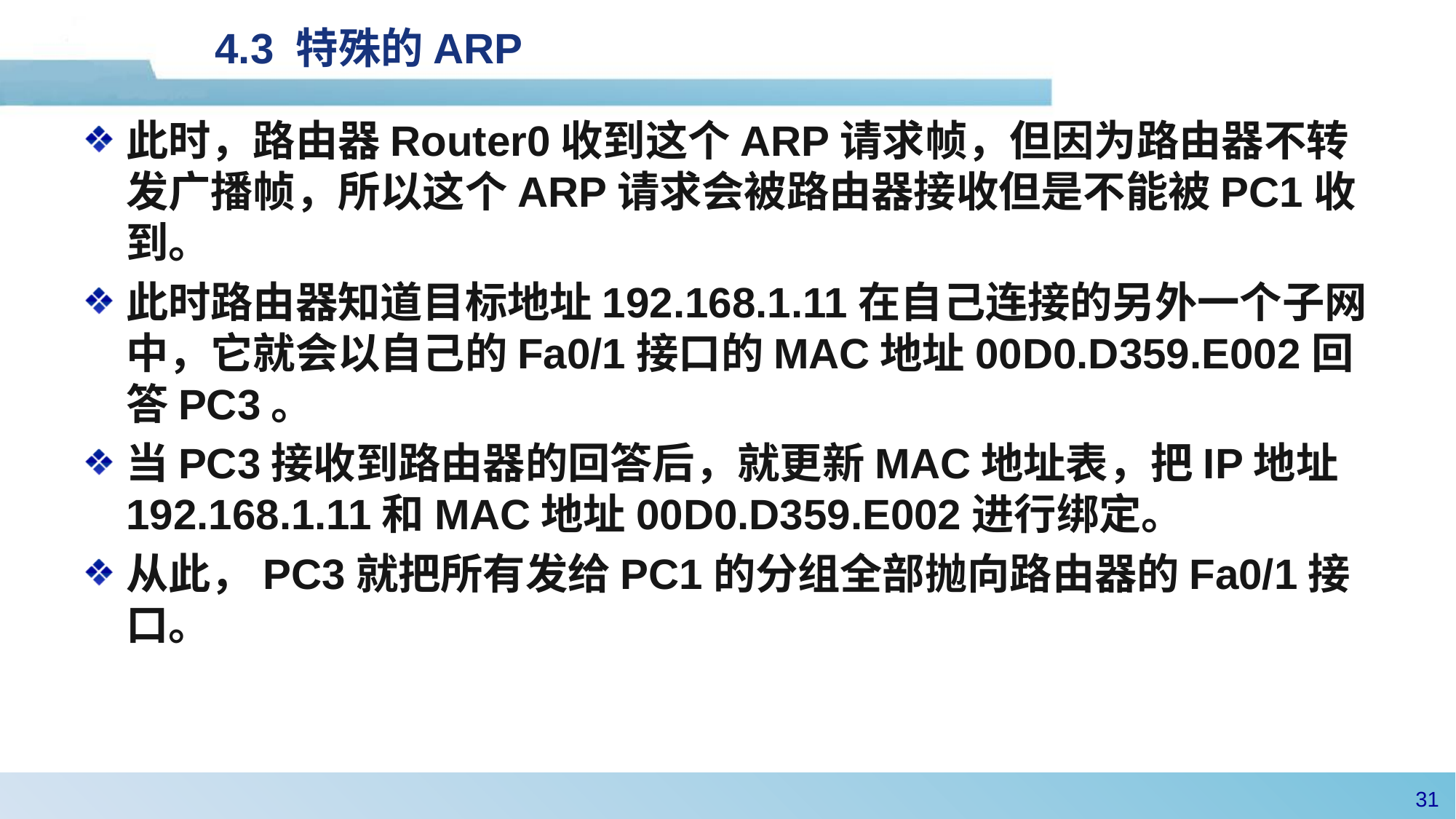

4.3 特殊的ARP
此时，路由器Router0收到这个ARP请求帧，但因为路由器不转发广播帧，所以这个ARP请求会被路由器接收但是不能被PC1收到。
此时路由器知道目标地址192.168.1.11在自己连接的另外一个子网中，它就会以自己的Fa0/1接口的MAC地址00D0.D359.E002回答PC3。
当PC3接收到路由器的回答后，就更新MAC地址表，把IP地址192.168.1.11和MAC地址00D0.D359.E002进行绑定。
从此，PC3就把所有发给PC1的分组全部抛向路由器的Fa0/1接口。
31